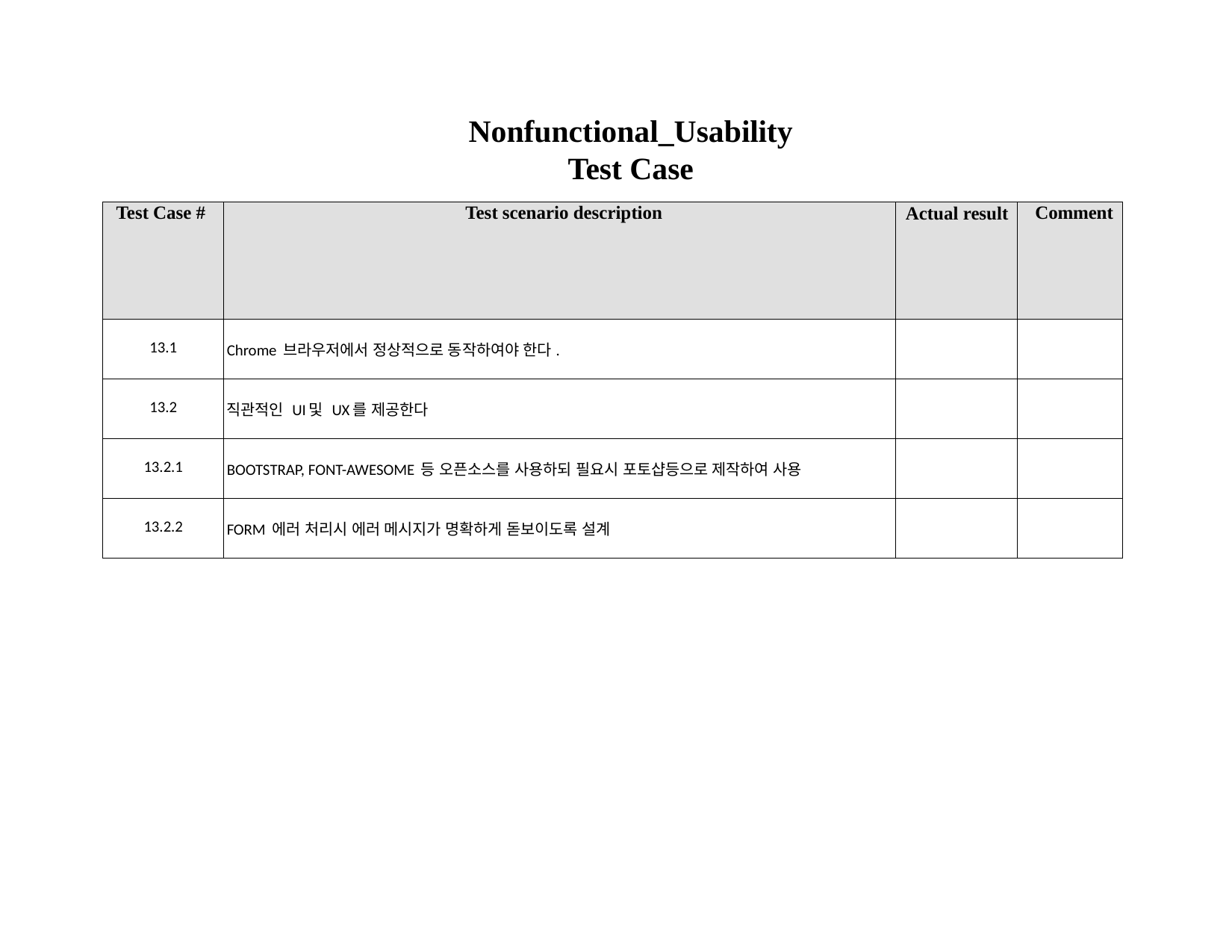

# Nonfunctional_Usability Test Case
| Test Case # | Test scenario description | Actual result | Comment |
| --- | --- | --- | --- |
| 13.1 | Chrome 브라우저에서 정상적으로 동작하여야 한다. |  |  |
| 13.2 | 직관적인 UI및 UX를 제공한다 |  |  |
| 13.2.1 | BOOTSTRAP, FONT-AWESOME 등 오픈소스를 사용하되 필요시 포토샵등으로 제작하여 사용 |  |  |
| 13.2.2 | FORM 에러 처리시 에러 메시지가 명확하게 돋보이도록 설계 |  |  |